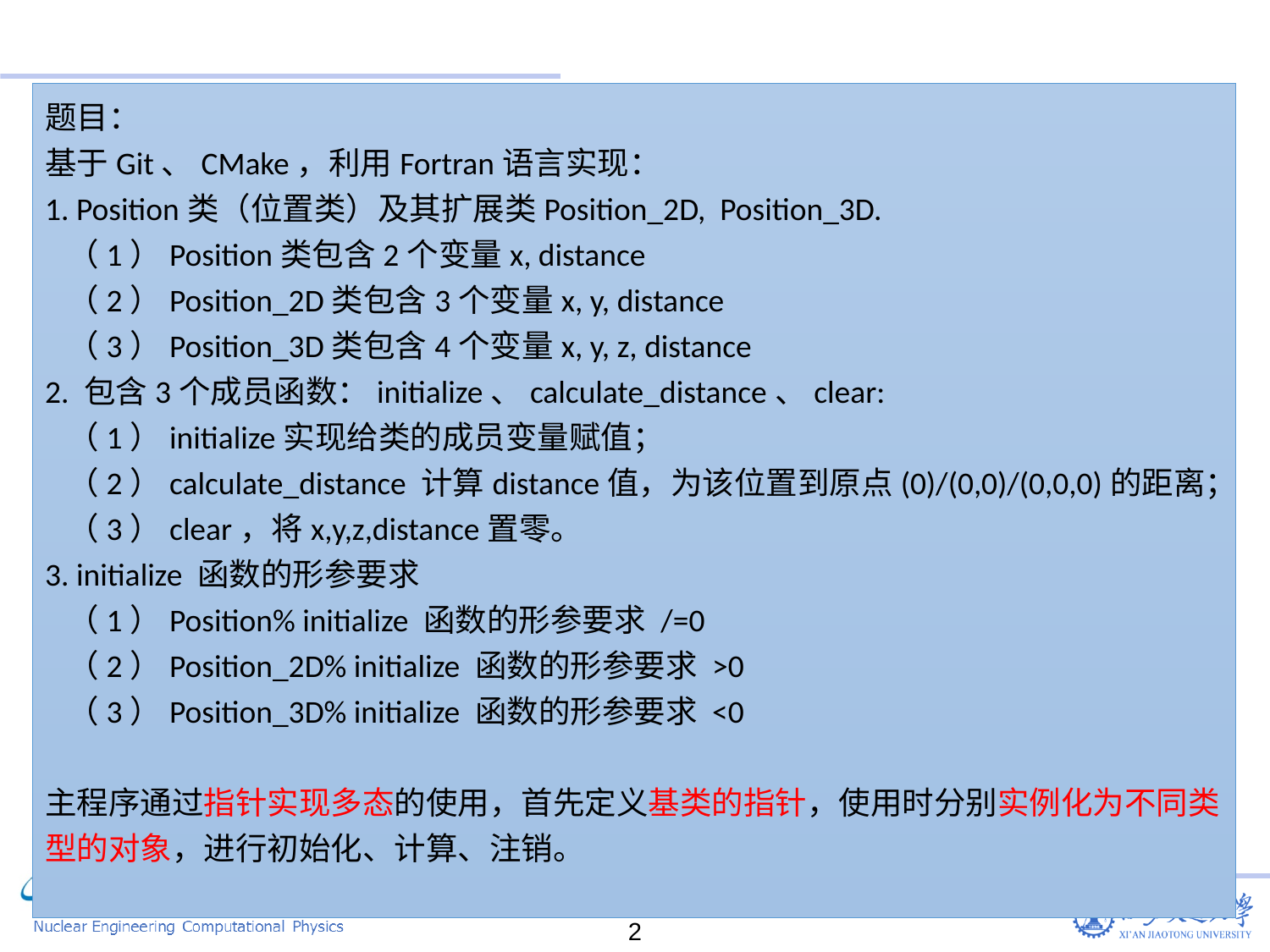

题目：
基于Git、CMake，利用Fortran语言实现：
1. Position类（位置类）及其扩展类Position_2D,  Position_3D.
  （1）Position类包含2个变量x, distance
  （2）Position_2D类包含3个变量x, y, distance
  （3）Position_3D类包含4个变量x, y, z, distance
2. 包含3个成员函数：initialize、calculate_distance、clear:
  （1）initialize实现给类的成员变量赋值；
  （2）calculate_distance 计算distance值，为该位置到原点(0)/(0,0)/(0,0,0)的距离；
  （3）clear，将x,y,z,distance置零。
3. initialize 函数的形参要求
  （1）Position% initialize 函数的形参要求 /=0
  （2）Position_2D% initialize 函数的形参要求 >0
  （3）Position_3D% initialize 函数的形参要求 <0

主程序通过指针实现多态的使用，首先定义基类的指针，使用时分别实例化为不同类型的对象，进行初始化、计算、注销。